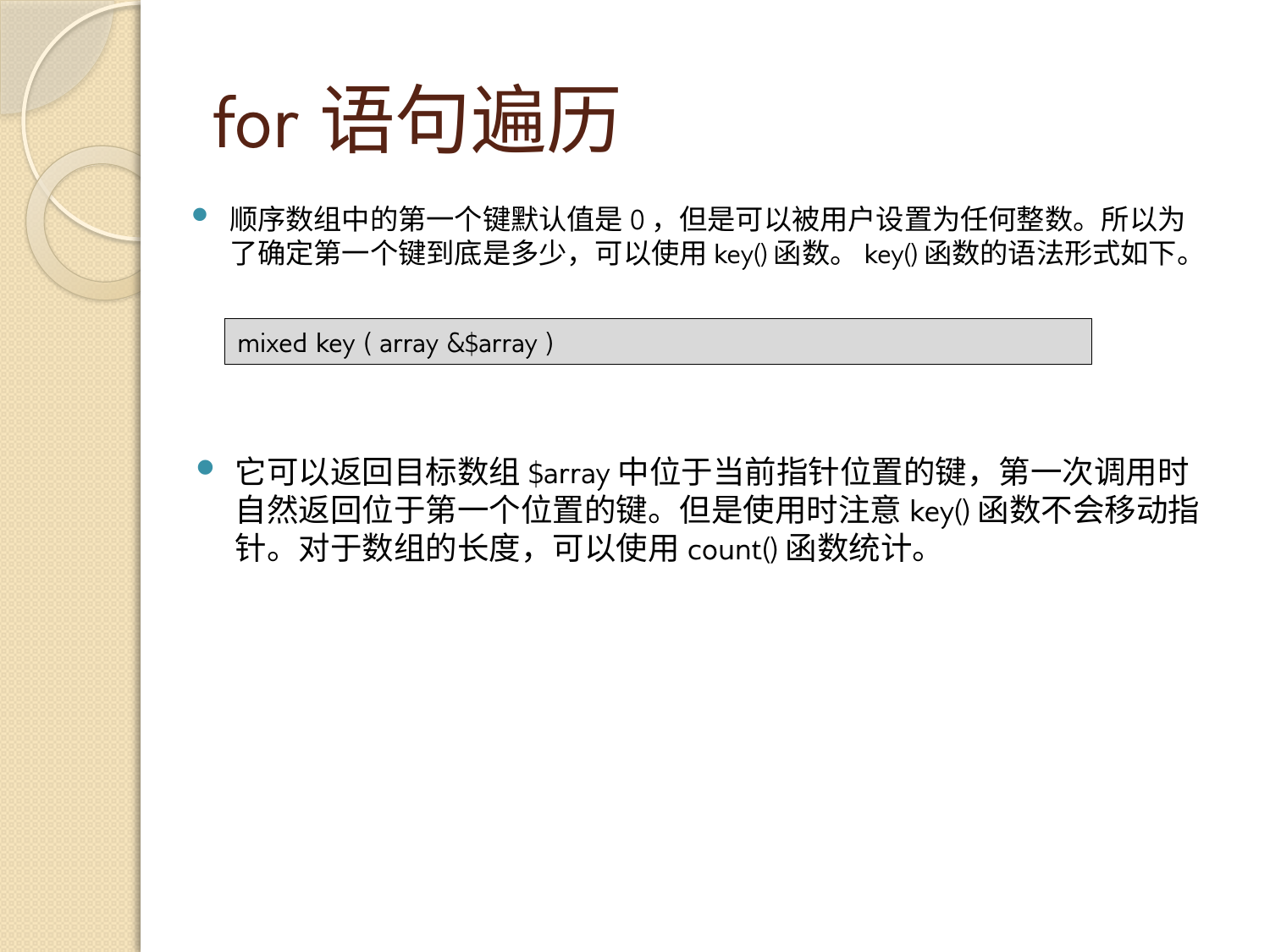

# for语句遍历
顺序数组中的第一个键默认值是0，但是可以被用户设置为任何整数。所以为了确定第一个键到底是多少，可以使用key()函数。key()函数的语法形式如下。
mixed key ( array &$array )
它可以返回目标数组$array中位于当前指针位置的键，第一次调用时自然返回位于第一个位置的键。但是使用时注意key()函数不会移动指针。对于数组的长度，可以使用count()函数统计。